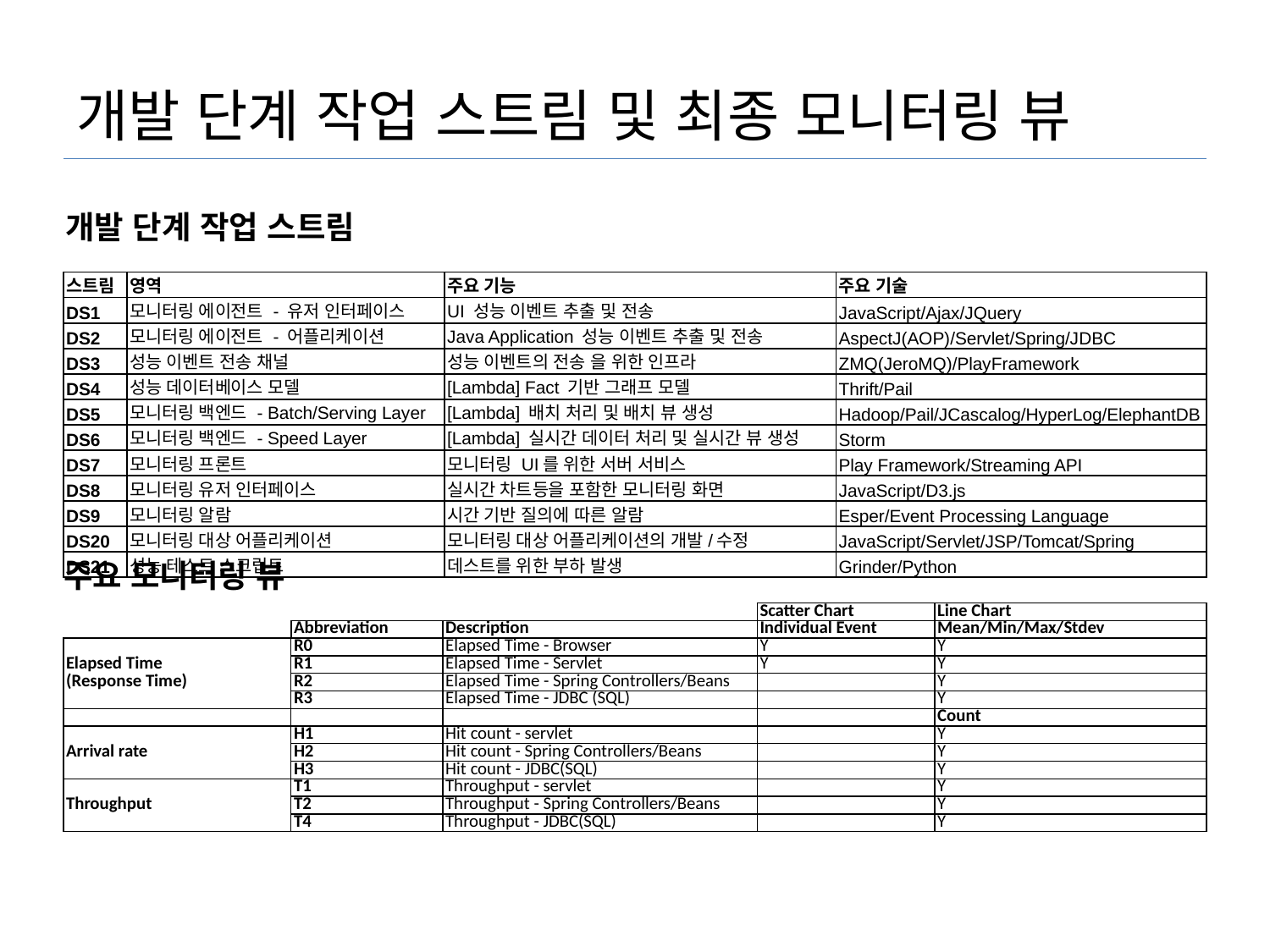

# 개발 단계 작업 스트림 및 최종 모니터링 뷰
개발 단계 작업 스트림
| 스트림 | 영역 | 주요 기능 | 주요 기술 |
| --- | --- | --- | --- |
| DS1 | 모니터링 에이전트 - 유저 인터페이스 | UI 성능 이벤트 추출 및 전송 | JavaScript/Ajax/JQuery |
| DS2 | 모니터링 에이전트 - 어플리케이션 | Java Application 성능 이벤트 추출 및 전송 | AspectJ(AOP)/Servlet/Spring/JDBC |
| DS3 | 성능 이벤트 전송 채널 | 성능 이벤트의 전송 을 위한 인프라 | ZMQ(JeroMQ)/PlayFramework |
| DS4 | 성능 데이터베이스 모델 | [Lambda] Fact 기반 그래프 모델 | Thrift/Pail |
| DS5 | 모니터링 백엔드 - Batch/Serving Layer | [Lambda] 배치 처리 및 배치 뷰 생성 | Hadoop/Pail/JCascalog/HyperLog/ElephantDB |
| DS6 | 모니터링 백엔드 - Speed Layer | [Lambda] 실시간 데이터 처리 및 실시간 뷰 생성 | Storm |
| DS7 | 모니터링 프론트 | 모니터링 UI를 위한 서버 서비스 | Play Framework/Streaming API |
| DS8 | 모니터링 유저 인터페이스 | 실시간 차트등을 포함한 모니터링 화면 | JavaScript/D3.js |
| DS9 | 모니터링 알람 | 시간 기반 질의에 따른 알람 | Esper/Event Processing Language |
| DS20 | 모니터링 대상 어플리케이션 | 모니터링 대상 어플리케이션의 개발/수정 | JavaScript/Servlet/JSP/Tomcat/Spring |
| DS21 | 성능 테스트 스크립트 | 데스트를 위한 부하 발생 | Grinder/Python |
주요 모니터링 뷰
|  |  |  | Scatter Chart | Line Chart |
| --- | --- | --- | --- | --- |
|  | Abbreviation | Description | Individual Event | Mean/Min/Max/Stdev |
| Elapsed Time (Response Time) | R0 | Elapsed Time - Browser | Y | Y |
|  | R1 | Elapsed Time - Servlet | Y | Y |
|  | R2 | Elapsed Time - Spring Controllers/Beans |  | Y |
|  | R3 | Elapsed Time - JDBC (SQL) |  | Y |
|  |  |  |  | Count |
| Arrival rate | H1 | Hit count - servlet |  | Y |
|  | H2 | Hit count - Spring Controllers/Beans |  | Y |
|  | H3 | Hit count - JDBC(SQL) |  | Y |
| Throughput | T1 | Throughput - servlet |  | Y |
|  | T2 | Throughput - Spring Controllers/Beans |  | Y |
|  | T4 | Throughput - JDBC(SQL) |  | Y |